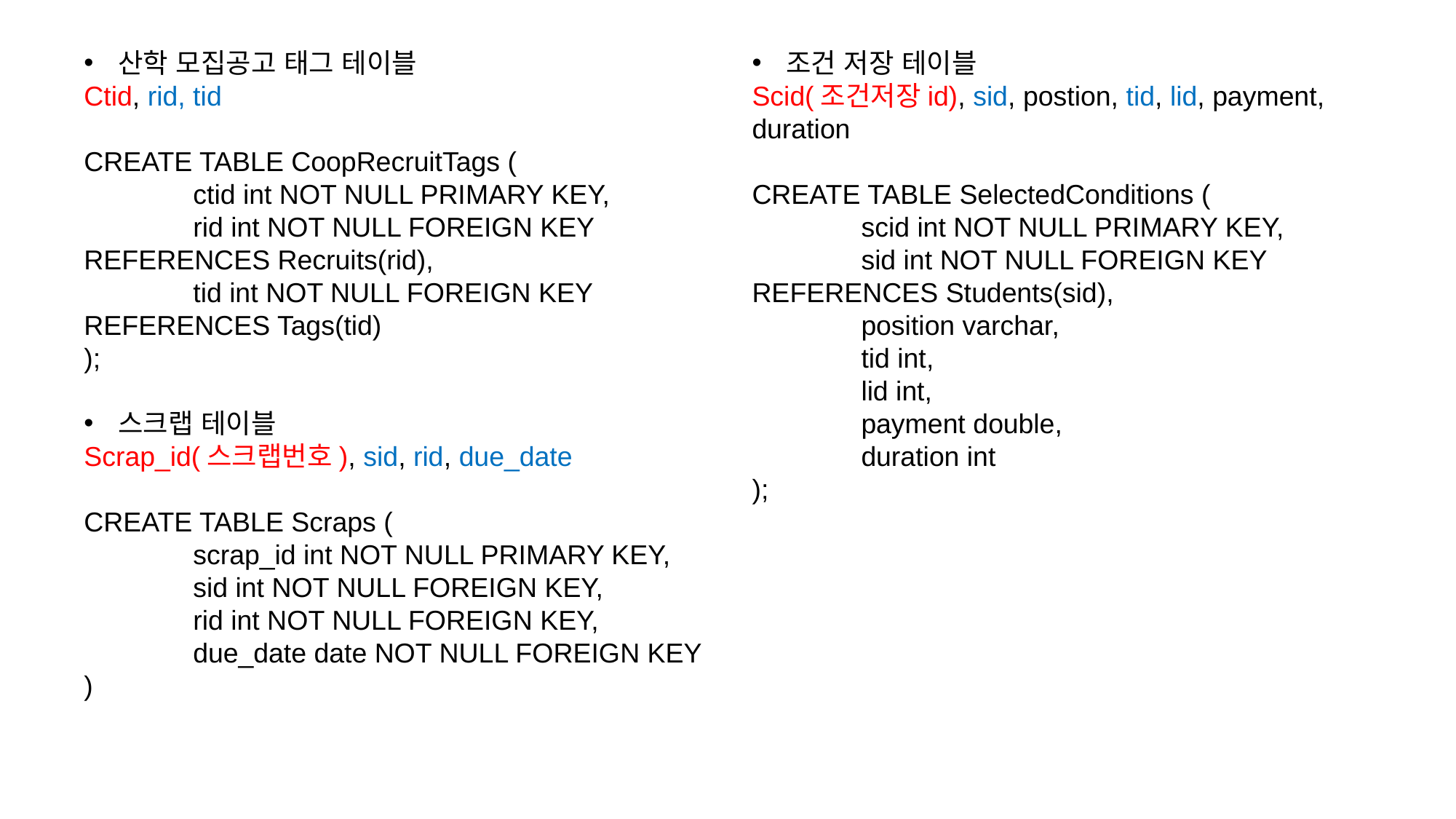

산학 모집공고 태그 테이블
Ctid, rid, tid

CREATE TABLE CoopRecruitTags (
	ctid int NOT NULL PRIMARY KEY,
	rid int NOT NULL FOREIGN KEY REFERENCES Recruits(rid),
	tid int NOT NULL FOREIGN KEY REFERENCES Tags(tid)
);

스크랩 테이블
Scrap_id(스크랩번호), sid, rid, due_date

CREATE TABLE Scraps (
	scrap_id int NOT NULL PRIMARY KEY,
	sid int NOT NULL FOREIGN KEY,
	rid int NOT NULL FOREIGN KEY,
	due_date date NOT NULL FOREIGN KEY
)

조건 저장 테이블
Scid(조건저장id), sid, postion, tid, lid, payment, duration

CREATE TABLE SelectedConditions (
	scid int NOT NULL PRIMARY KEY,
	sid int NOT NULL FOREIGN KEY REFERENCES Students(sid),
	position varchar,
	tid int,
	lid int,
	payment double,
	duration int
);